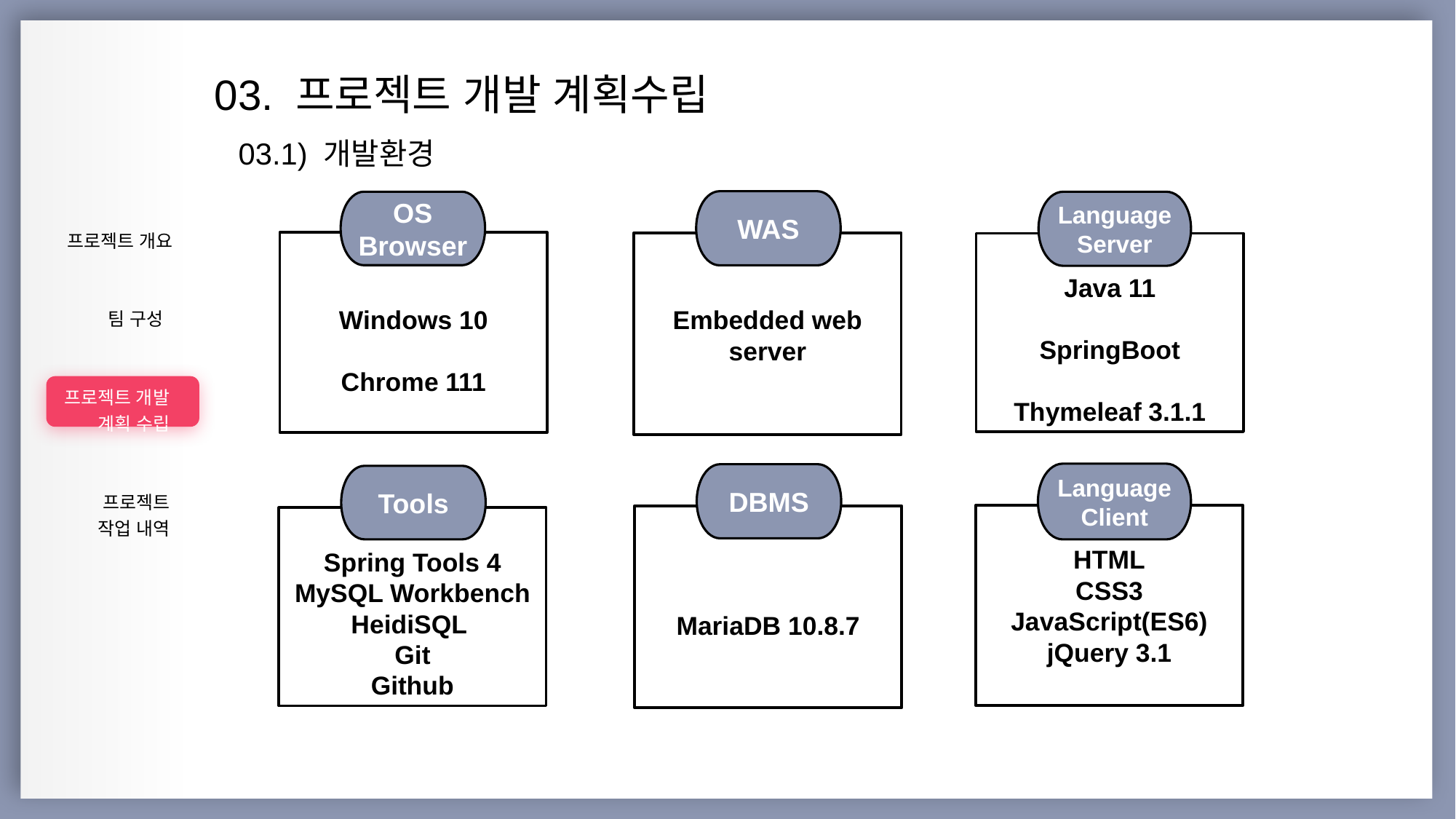

03. 프로젝트 개발 계획수립
03.1) 개발환경
|  |
| --- |
| 프로젝트 개요 |
| 팀 구성 |
| 프로젝트 개발 계획 수립 |
| 프로젝트 작업 내역 |
|  |
|  |
|  |
|  |
WAS
OS
Browser
Language
Server

Windows 10

Chrome 111

Embedded web server

Java 11

SpringBoot

Thymeleaf 3.1.1

Language
Client
DBMS
Tools

HTML
CSS3
JavaScript(ES6)
jQuery 3.1

MariaDB 10.8.7

Spring Tools 4 MySQL Workbench HeidiSQL
Git
Github